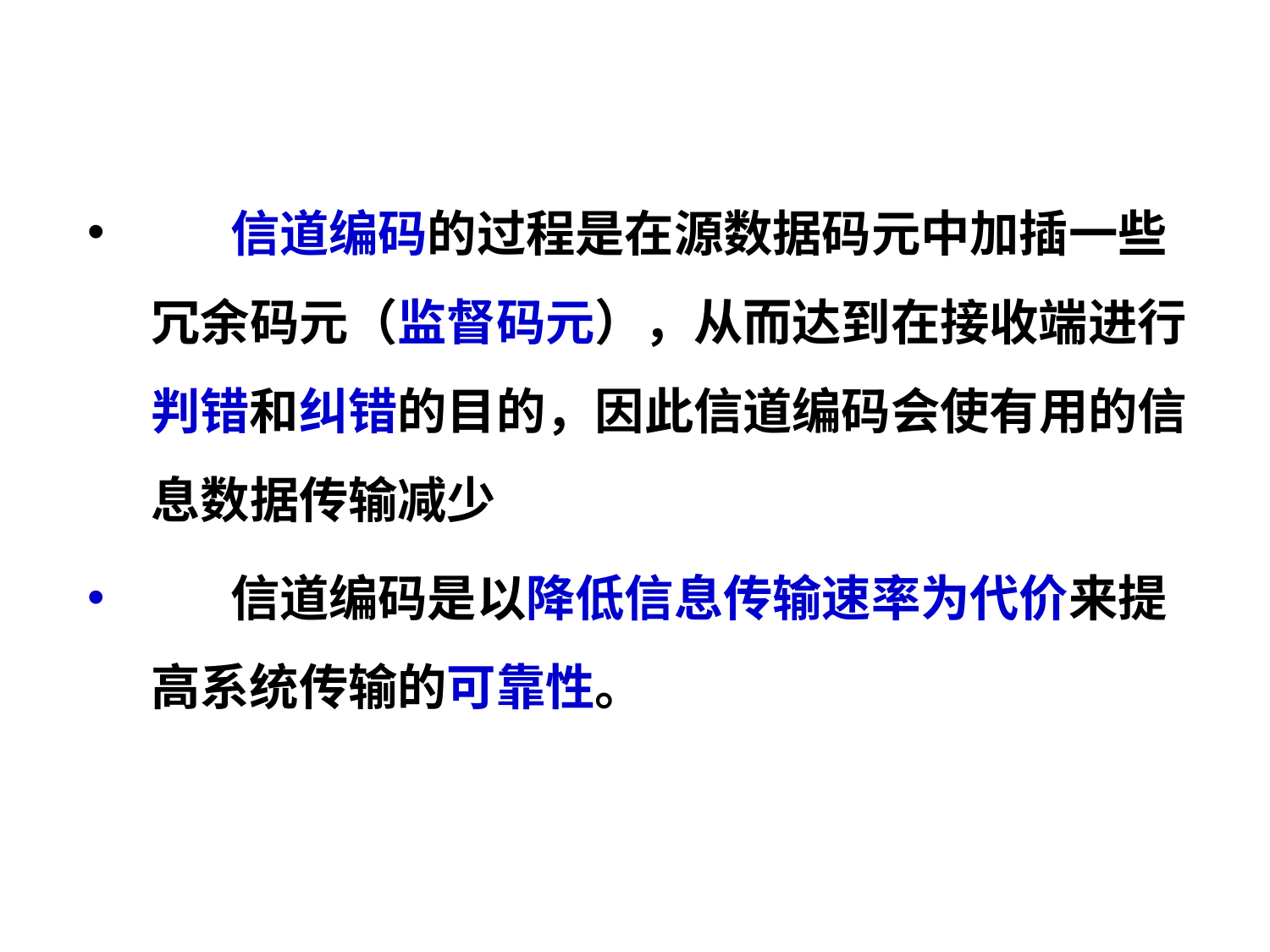

信道编码的过程是在源数据码元中加插一些冗余码元（监督码元），从而达到在接收端进行判错和纠错的目的，因此信道编码会使有用的信息数据传输减少
      信道编码是以降低信息传输速率为代价来提高系统传输的可靠性。